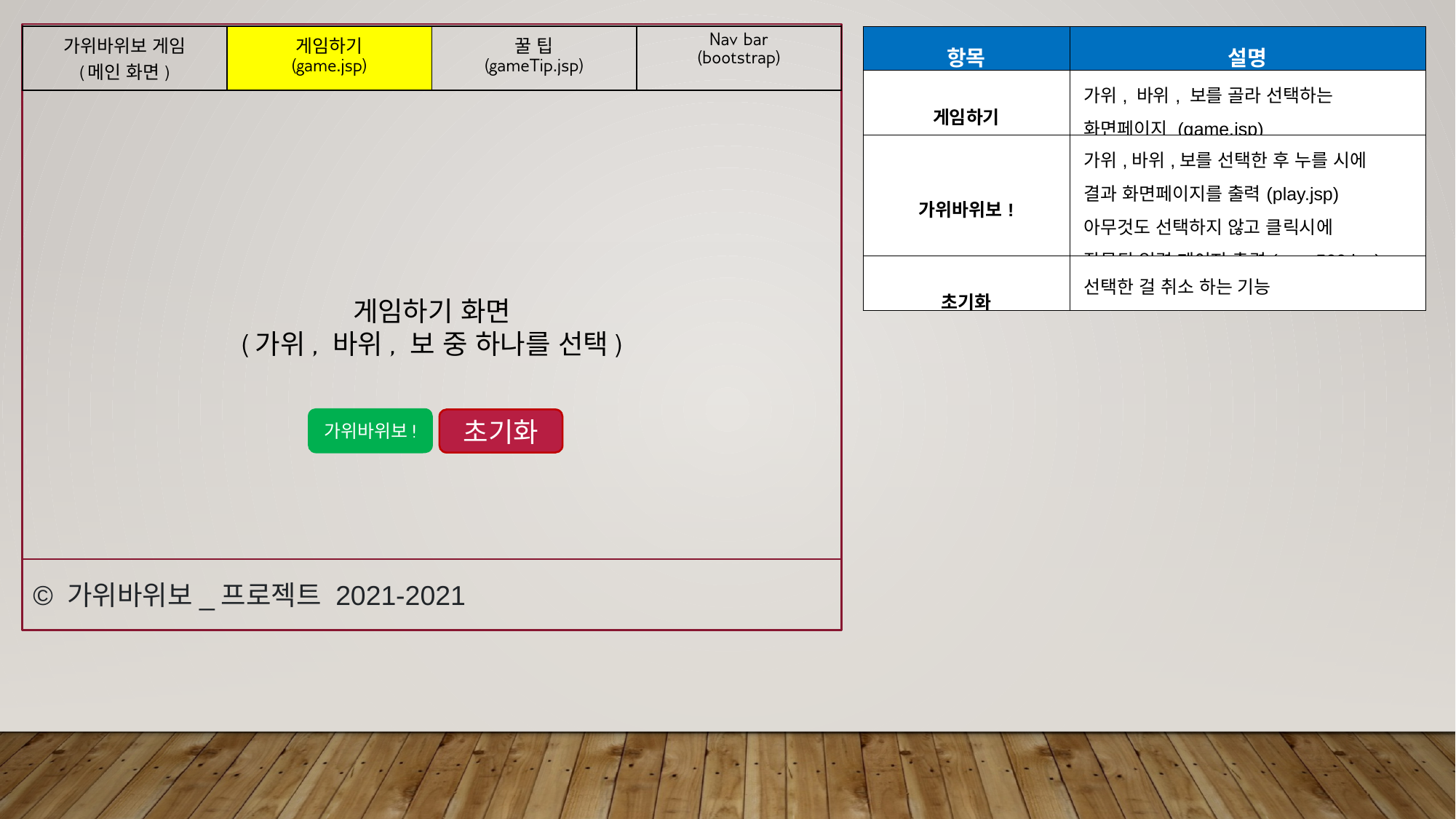

| 가위바위보 게임 (메인 화면) | 게임하기 (game.jsp) | 꿀 팁 (gameTip.jsp) | Nav bar (bootstrap) |
| --- | --- | --- | --- |
| 항목 | 설명 |
| --- | --- |
| 게임하기 | 가위, 바위, 보를 골라 선택하는 화면페이지 (game.jsp) |
| 가위바위보! | 가위,바위,보를 선택한 후 누를 시에 결과 화면페이지를 출력(play.jsp) 아무것도 선택하지 않고 클릭시에 잘못된 입력 페이지 출력(error500.jsp) |
| 초기화 | 선택한 걸 취소 하는 기능 |
게임하기 화면
(가위, 바위, 보 중 하나를 선택)
가위바위보!
초기화

© 가위바위보_프로젝트 2021-2021